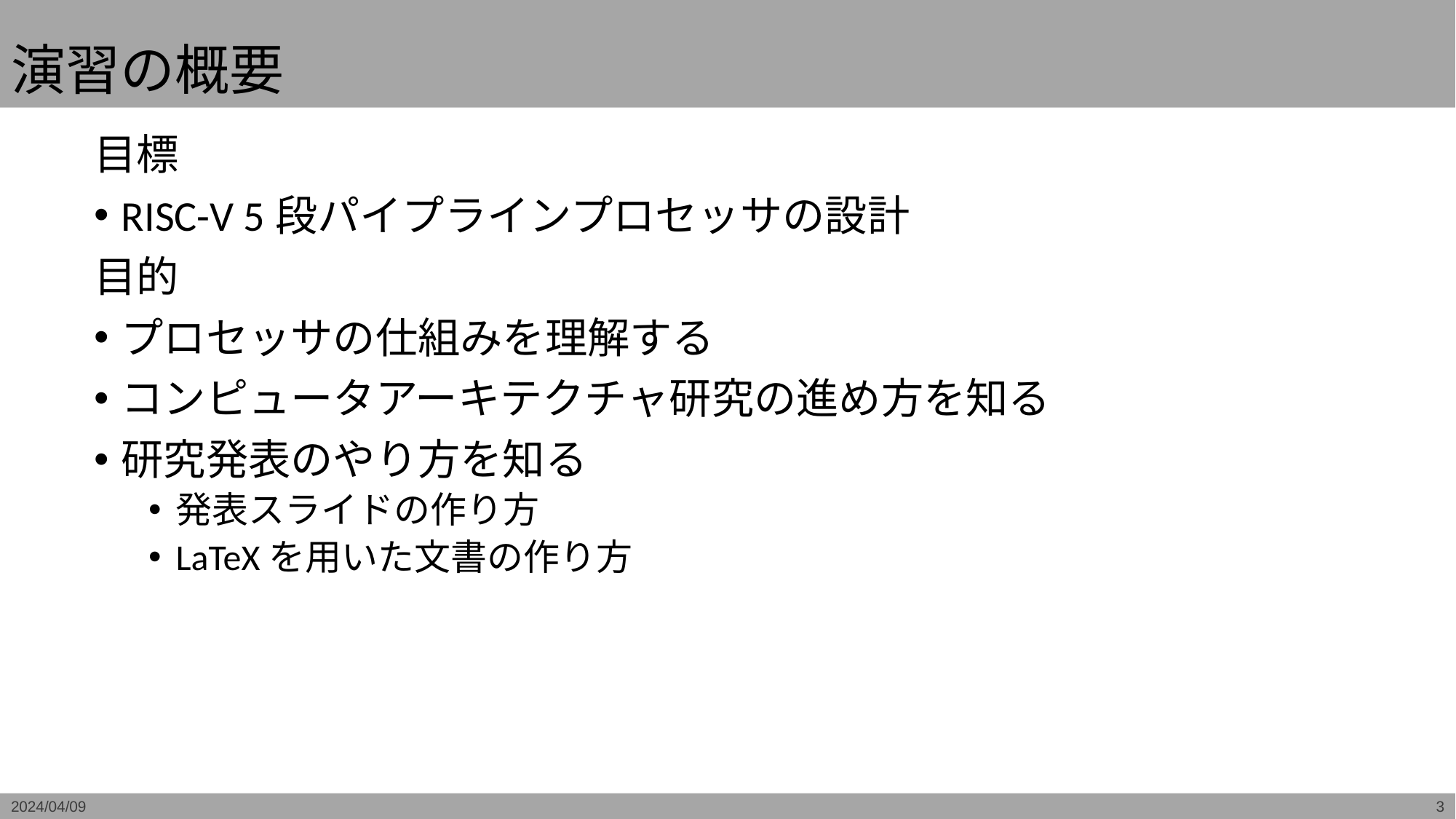

# 演習の概要
目標
RISC-V 5段パイプラインプロセッサの設計
目的
プロセッサの仕組みを理解する
コンピュータアーキテクチャ研究の進め方を知る
研究発表のやり方を知る
発表スライドの作り方
LaTeXを用いた文書の作り方
2024/04/09
3